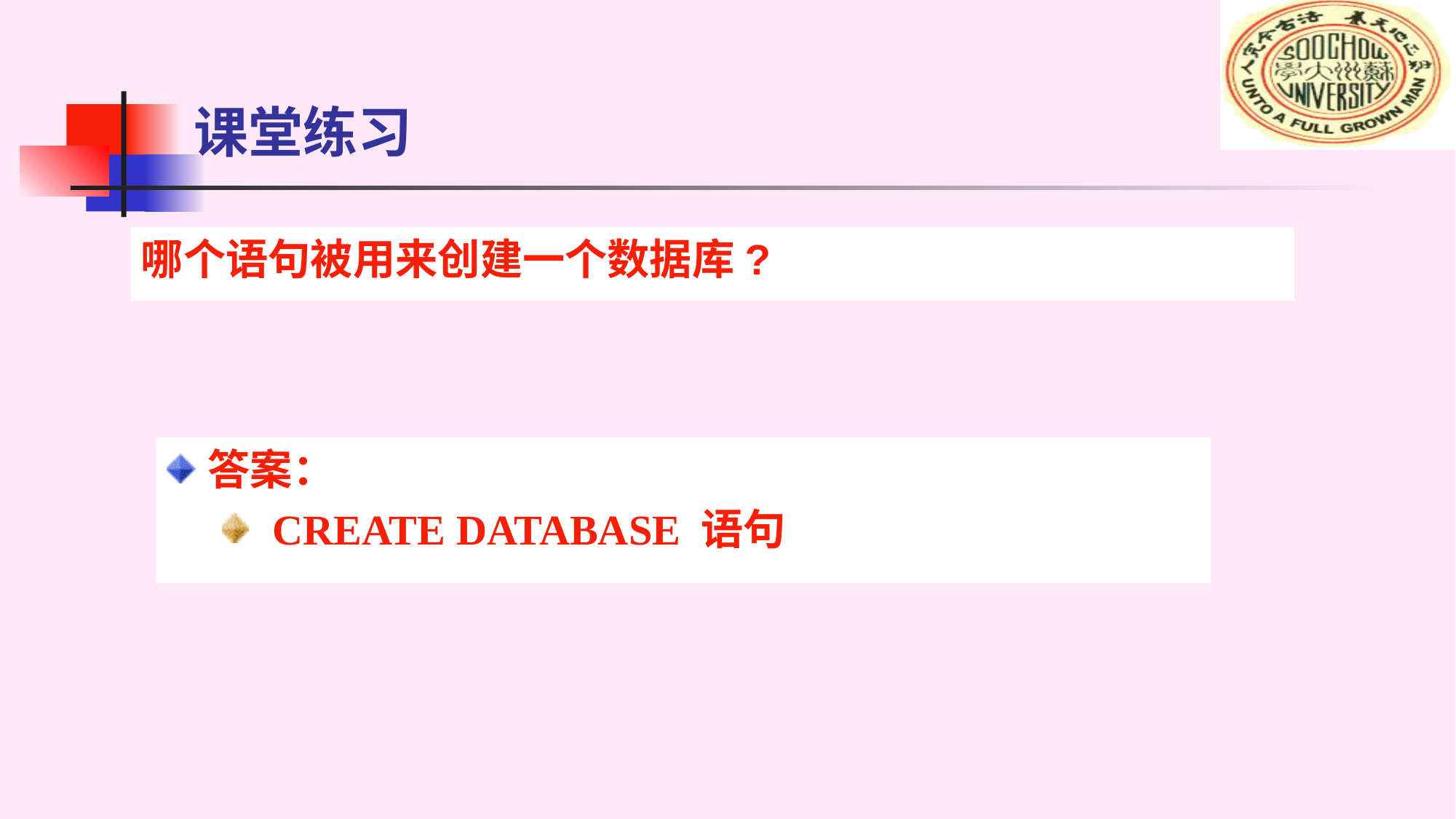

# 课堂练习
课间思考
哪个语句被用来创建一个数据库?
答案：
 CREATE DATABASE 语句